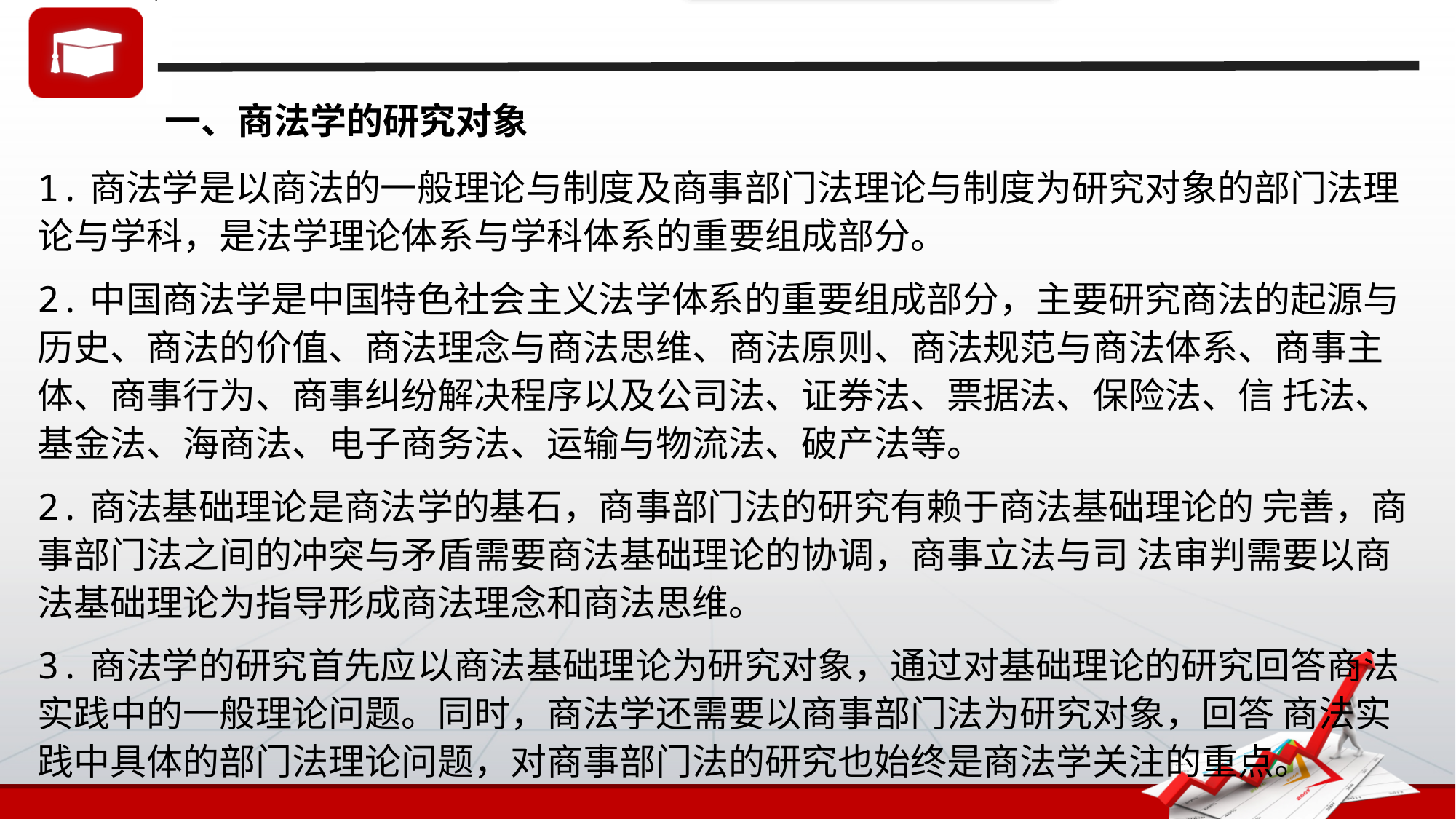

# 一、商法学的研究对象
1.商法学是以商法的一般理论与制度及商事部门法理论与制度为研究对象的部门法理论与学科，是法学理论体系与学科体系的重要组成部分。
2.中国商法学是中国特色社会主义法学体系的重要组成部分，主要研究商法的起源与历史、商法的价值、商法理念与商法思维、商法原则、商法规范与商法体系、商事主 体、商事行为、商事纠纷解决程序以及公司法、证券法、票据法、保险法、信 托法、基金法、海商法、电子商务法、运输与物流法、破产法等。
2.商法基础理论是商法学的基石，商事部门法的研究有赖于商法基础理论的 完善，商事部门法之间的冲突与矛盾需要商法基础理论的协调，商事立法与司 法审判需要以商法基础理论为指导形成商法理念和商法思维。
3.商法学的研究首先应以商法基础理论为研究对象，通过对基础理论的研究回答商法实践中的一般理论问题。同时，商法学还需要以商事部门法为研究对象，回答 商法实践中具体的部门法理论问题，对商事部门法的研究也始终是商法学关注的重点。